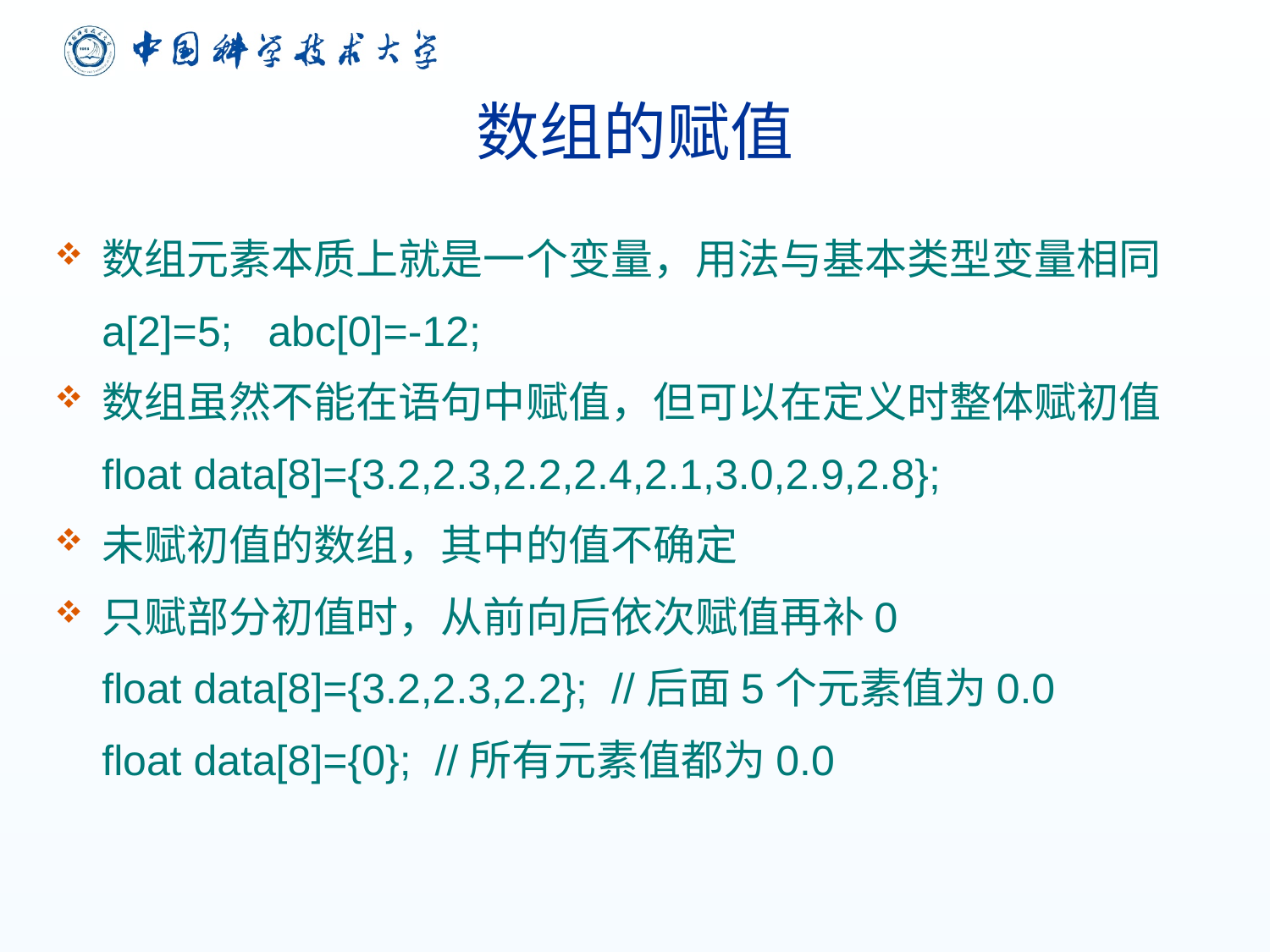

# 数组的赋值
数组元素本质上就是一个变量，用法与基本类型变量相同
    a[2]=5;   abc[0]=-12;
数组虽然不能在语句中赋值，但可以在定义时整体赋初值
    float data[8]={3.2,2.3,2.2,2.4,2.1,3.0,2.9,2.8};
未赋初值的数组，其中的值不确定
只赋部分初值时，从前向后依次赋值再补0
    float data[8]={3.2,2.3,2.2};  //后面5个元素值为0.0
    float data[8]={0};  //所有元素值都为0.0